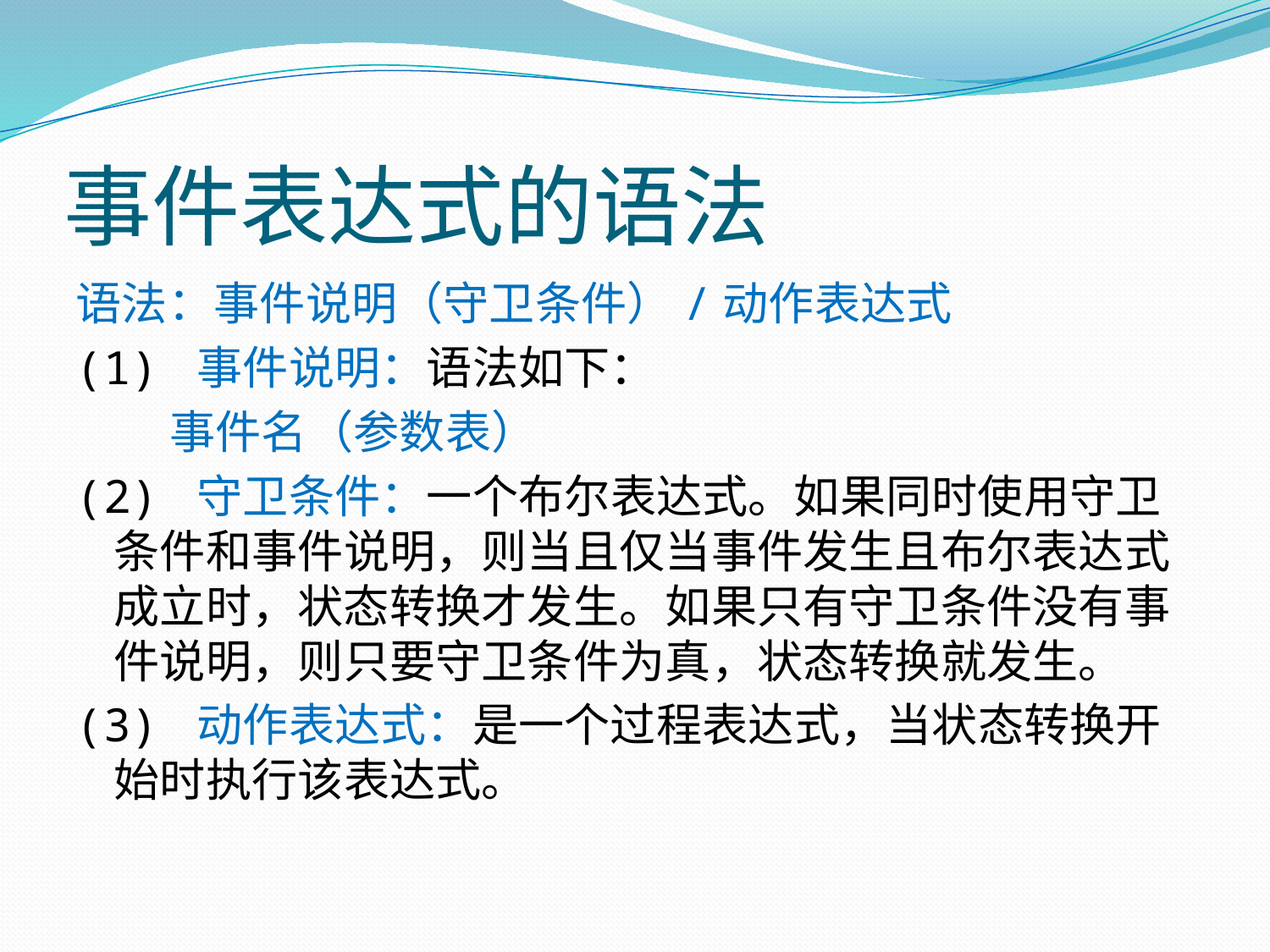

# 事件表达式的语法
语法：事件说明（守卫条件）/动作表达式
(1) 事件说明：语法如下：
        事件名（参数表）
(2) 守卫条件：一个布尔表达式。如果同时使用守卫条件和事件说明，则当且仅当事件发生且布尔表达式成立时，状态转换才发生。如果只有守卫条件没有事件说明，则只要守卫条件为真，状态转换就发生。
(3) 动作表达式：是一个过程表达式，当状态转换开始时执行该表达式。